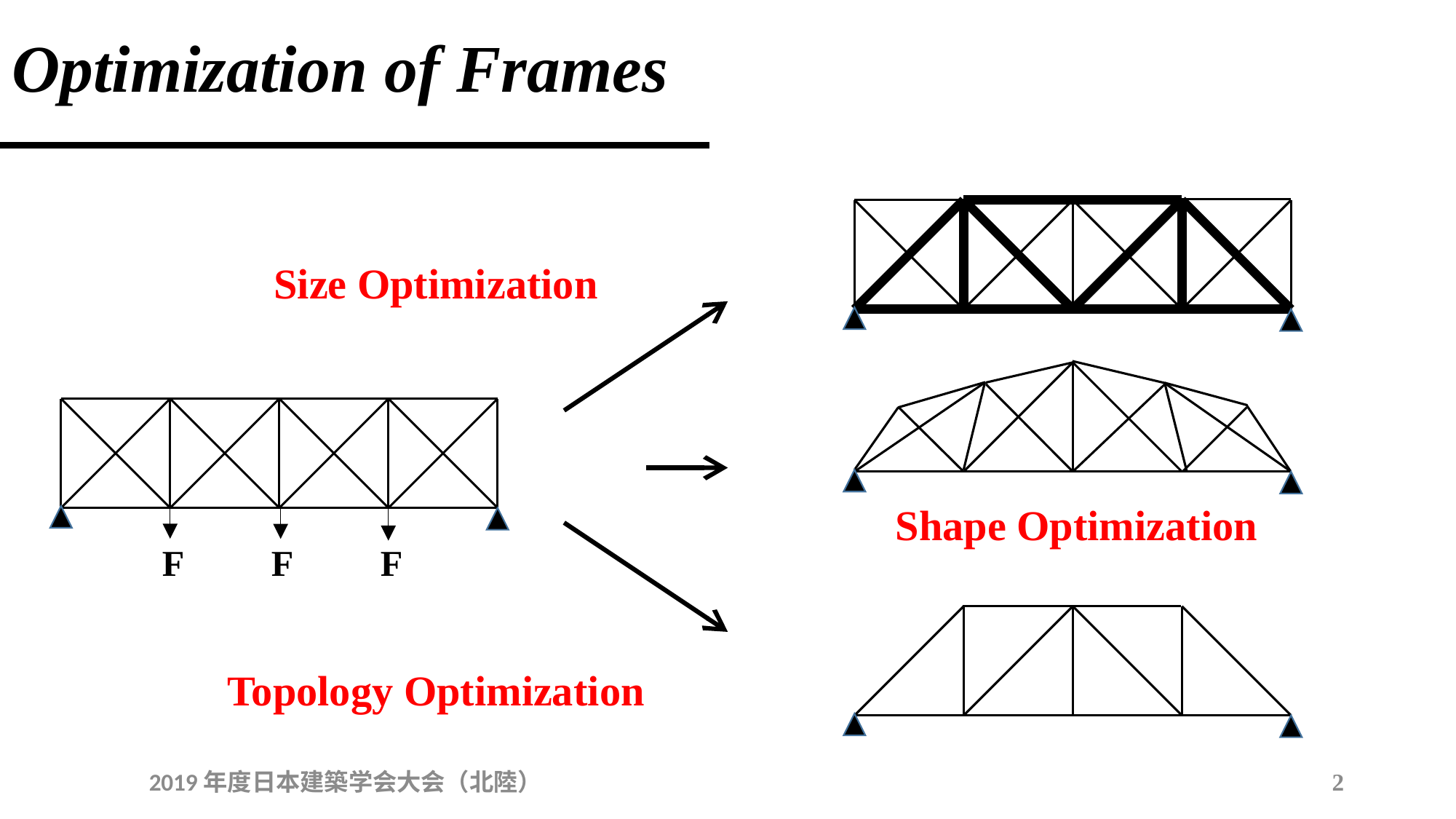

Optimization of Frames
Size Optimization

Shape Optimization

F	F	F
Topology Optimization

2019年度日本建築学会大会（北陸）
2